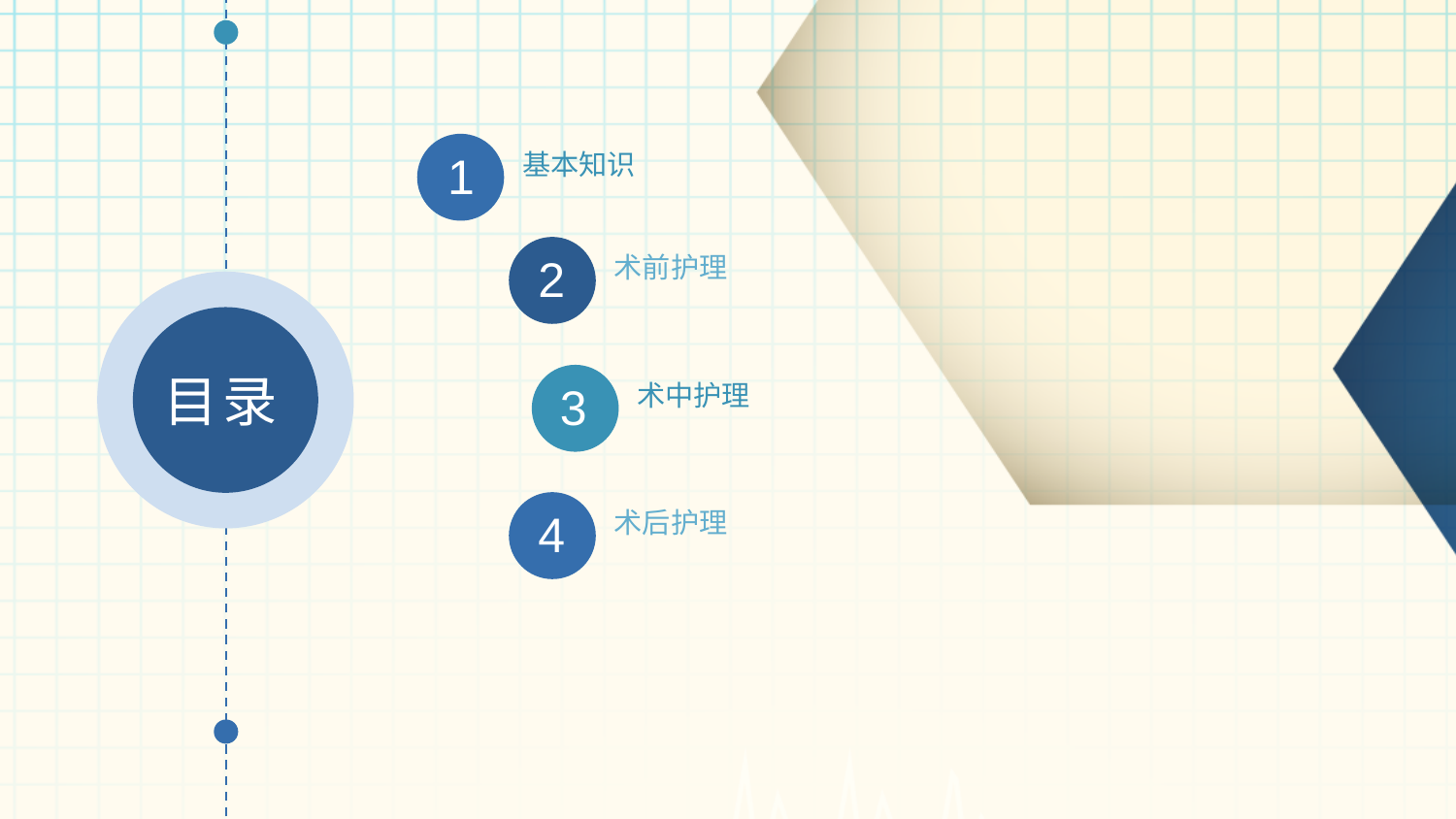

基本知识

1

术前护理

2

目录
术中护理

3

术后护理

4